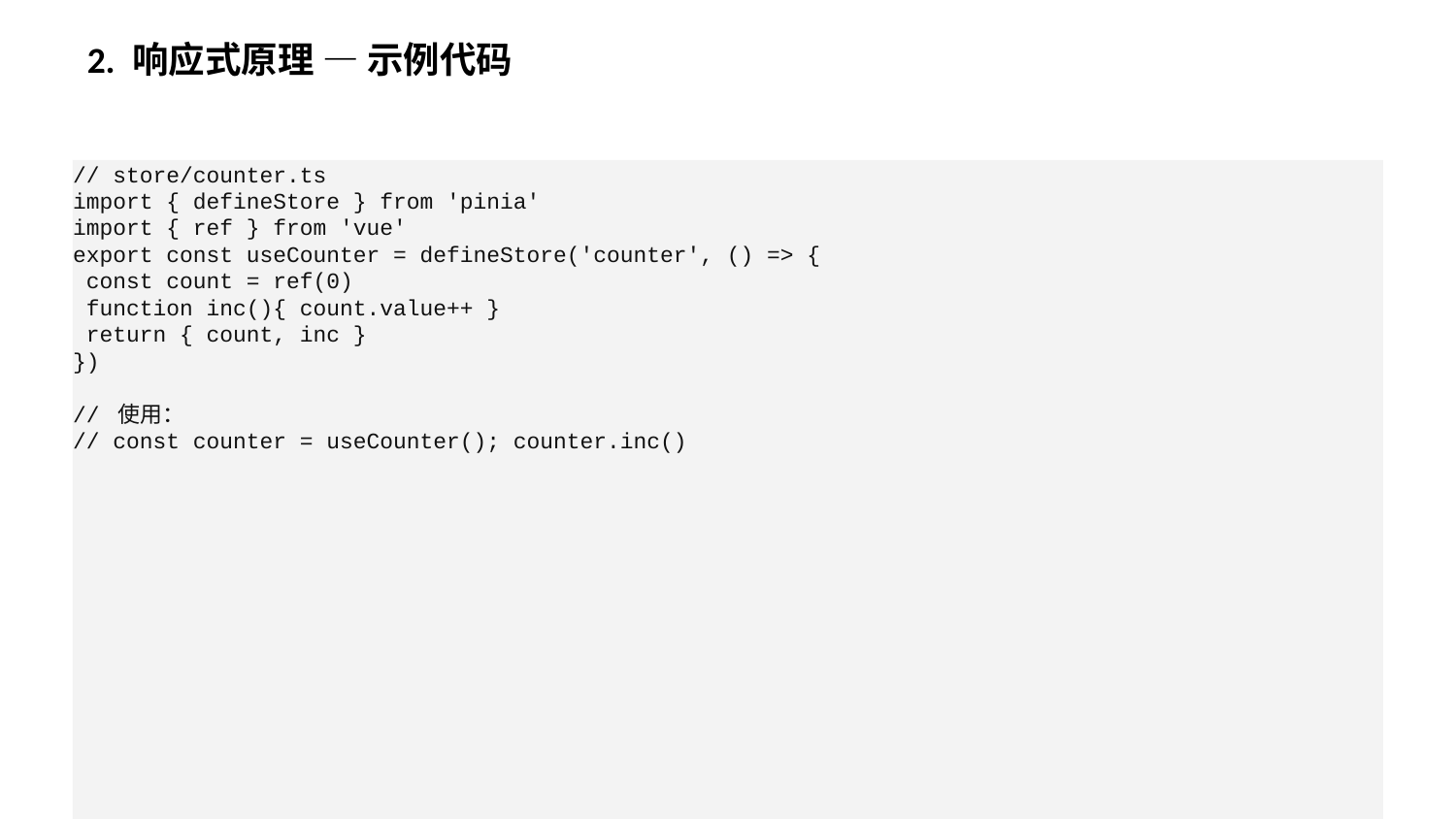

2. 响应式原理 — 示例代码
// store/counter.ts
import { defineStore } from 'pinia'
import { ref } from 'vue'
export const useCounter = defineStore('counter', () => {
 const count = ref(0)
 function inc(){ count.value++ }
 return { count, inc }
})

// 使用：
// const counter = useCounter(); counter.inc()